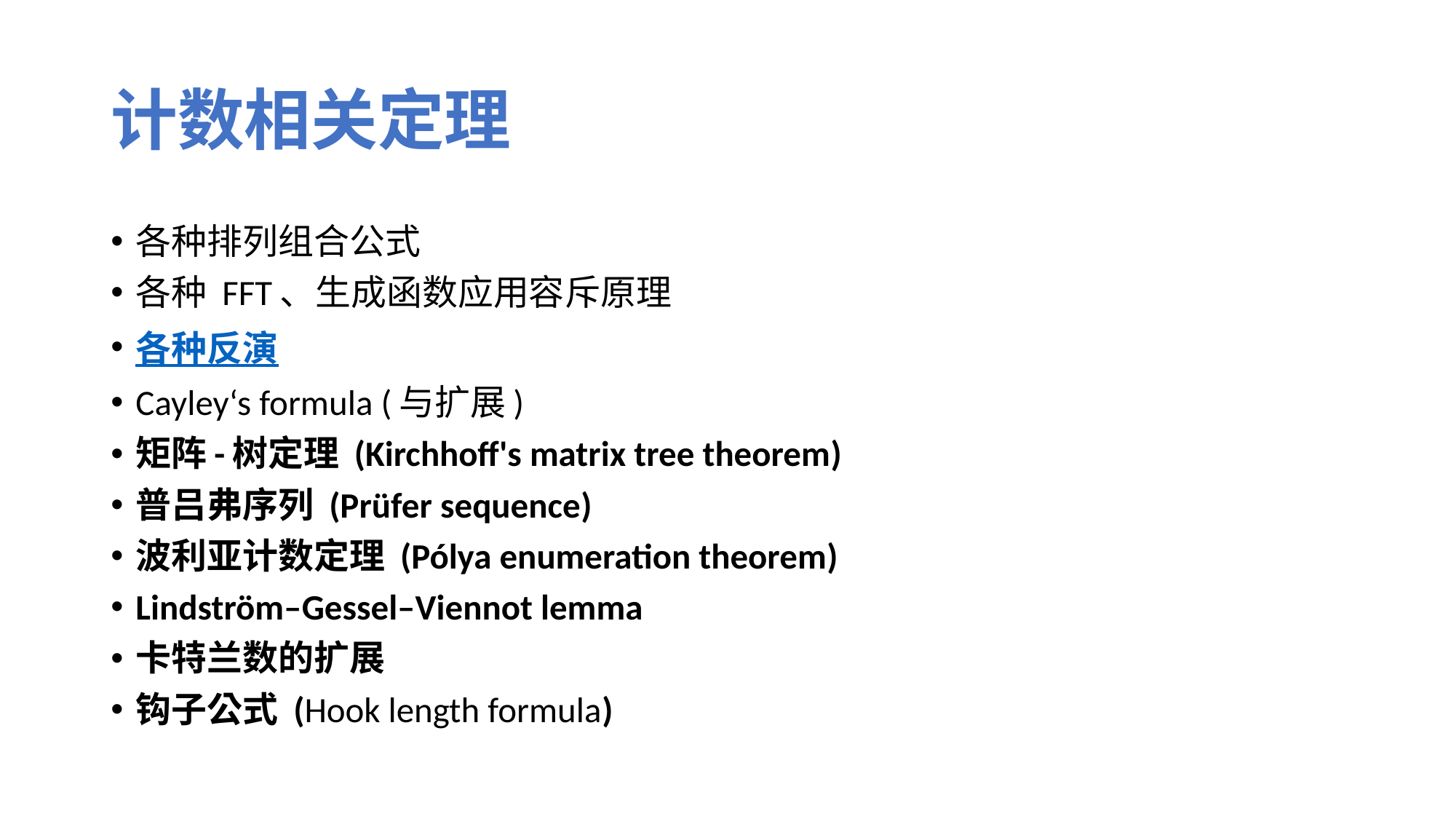

# 计数相关定理
各种排列组合公式
各种 FFT、生成函数应用容斥原理
各种反演
Cayley‘s formula (与扩展)
矩阵-树定理 (Kirchhoff's matrix tree theorem)
普吕弗序列 (Prüfer sequence)
波利亚计数定理 (Pólya enumeration theorem)
Lindström–Gessel–Viennot lemma
卡特兰数的扩展
钩子公式 (Hook length formula)